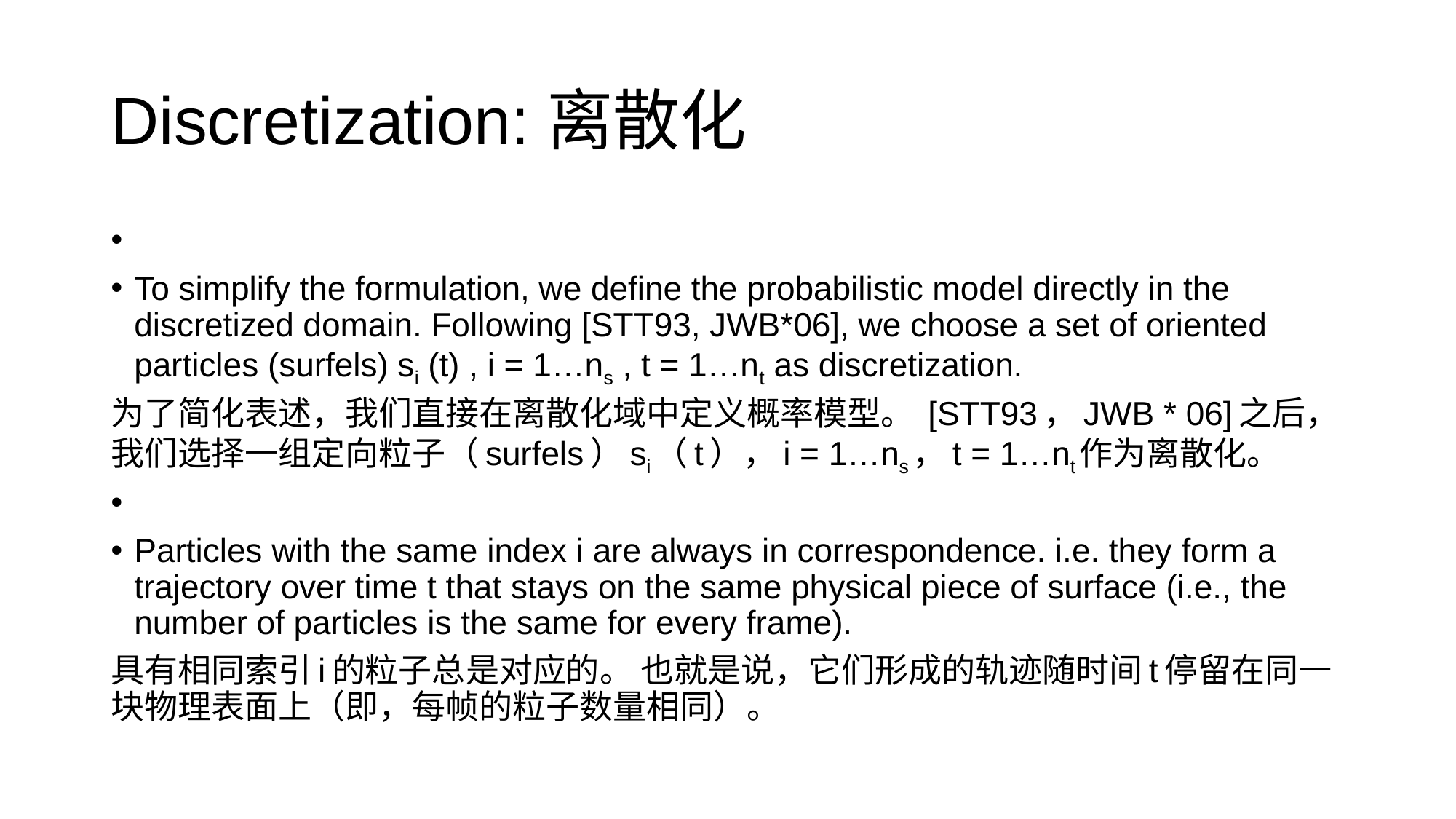

# Discretization:离散化

To simplify the formulation, we define the probabilistic model directly in the discretized domain. Following [STT93, JWB*06], we choose a set of oriented particles (surfels) si (t) , i = 1…ns , t = 1…nt as discretization.
为了简化表述，我们直接在离散化域中定义概率模型。 [STT93，JWB * 06]之后，我们选择一组定向粒子（surfels）si（t），i = 1…ns，t = 1…nt作为离散化。

Particles with the same index i are always in correspondence. i.e. they form a trajectory over time t that stays on the same physical piece of surface (i.e., the number of particles is the same for every frame).
具有相同索引i的粒子总是对应的。 也就是说，它们形成的轨迹随时间t停留在同一块物理表面上（即，每帧的粒子数量相同）。